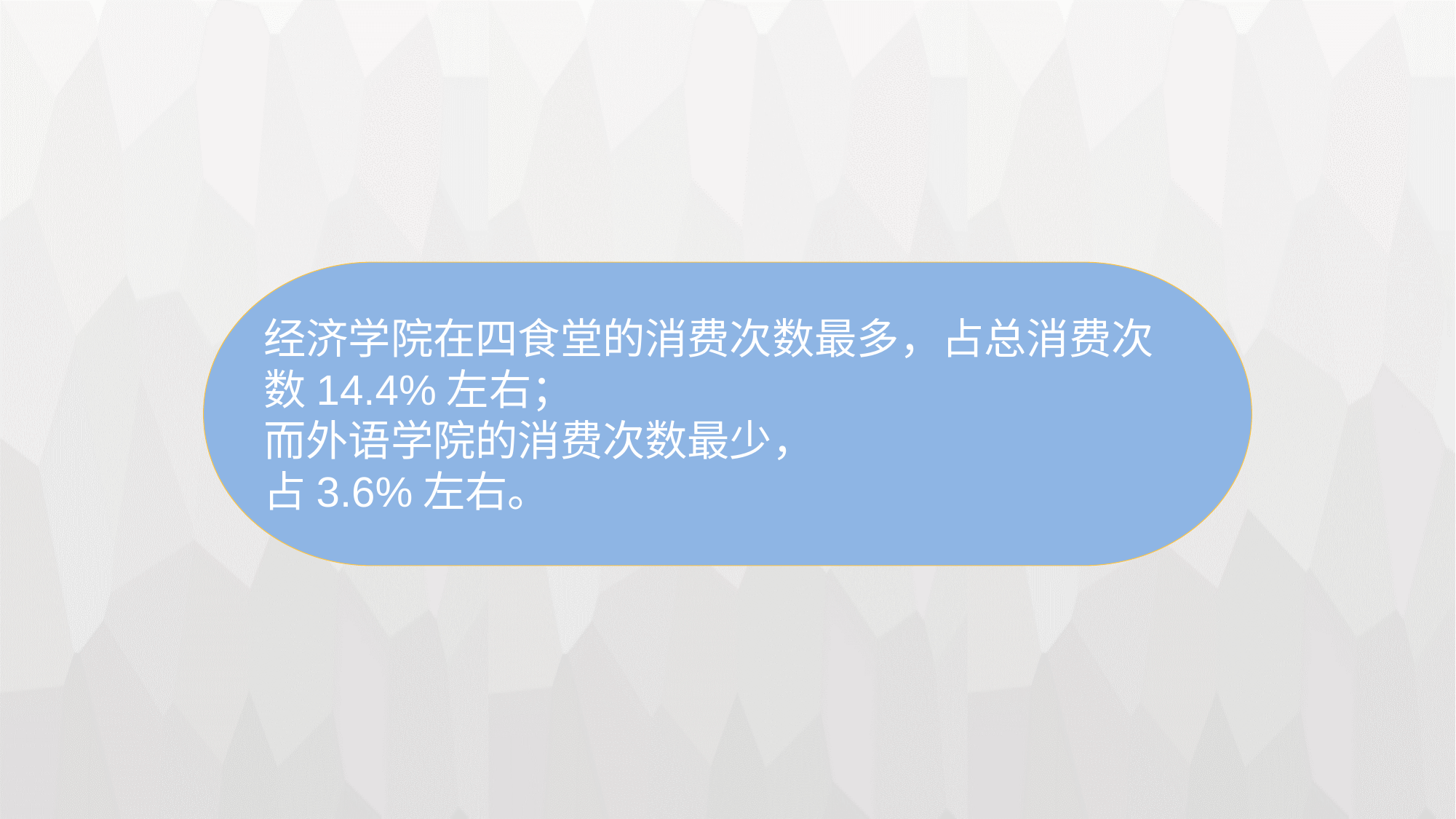

#
经济学院在四食堂的消费次数最多，占总消费次数14.4%左右；
而外语学院的消费次数最少，
占3.6%左右。